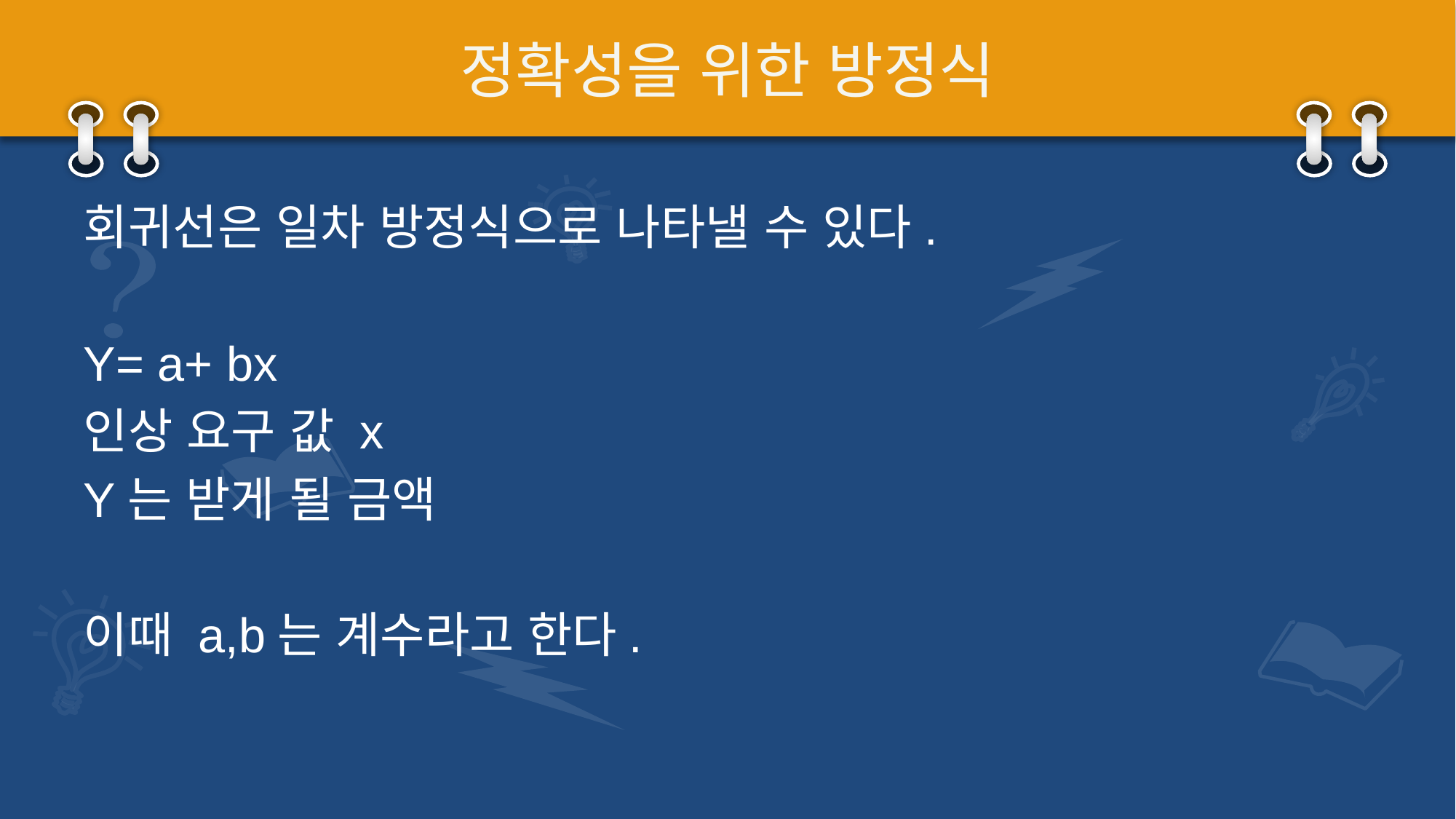

# 정확성을 위한 방정식
회귀선은 일차 방정식으로 나타낼 수 있다.

Y= a+ bx
인상 요구 값 x
Y는 받게 될 금액

이때 a,b는 계수라고 한다.